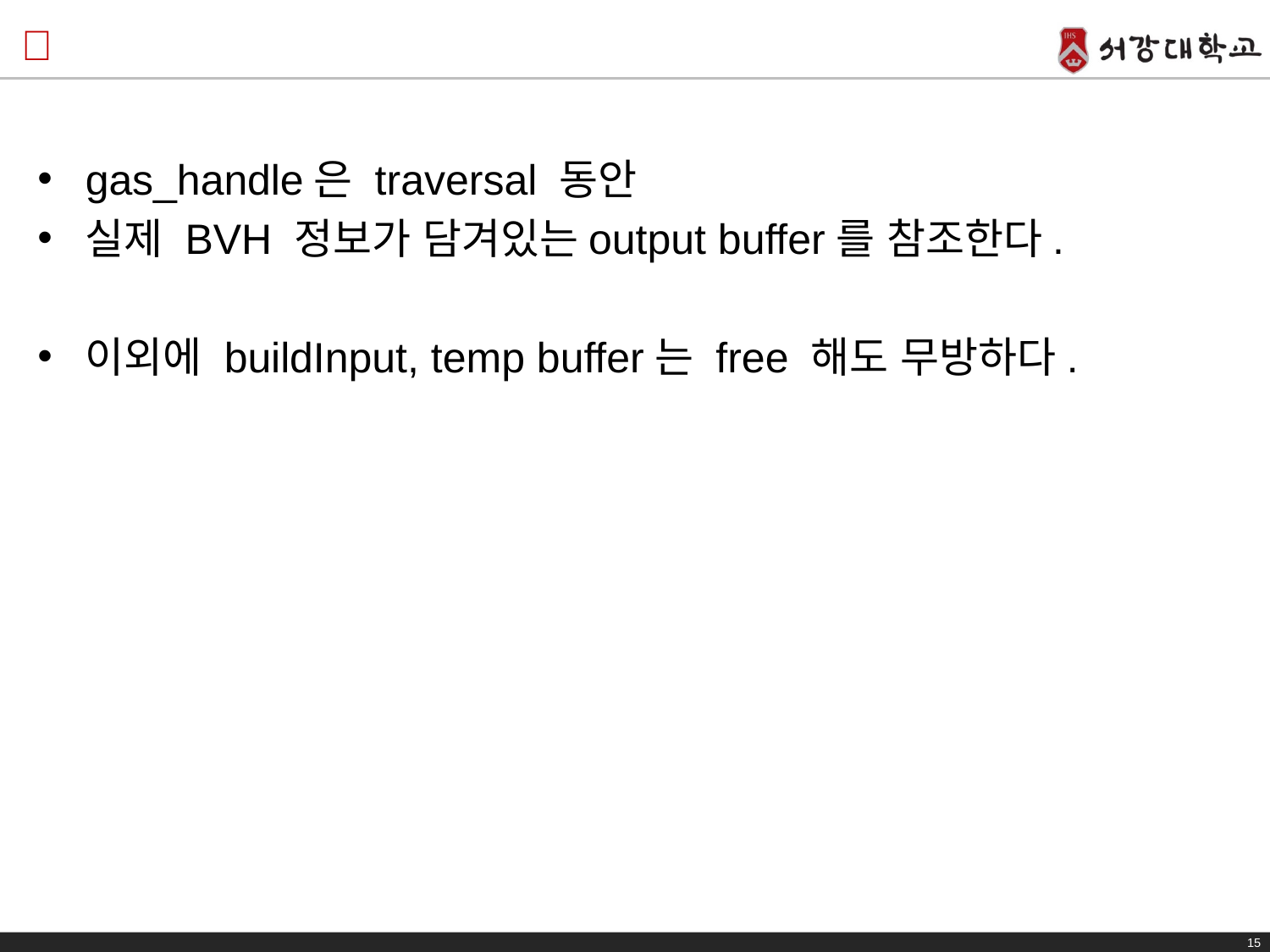

#
gas_handle은 traversal 동안
실제 BVH 정보가 담겨있는output buffer를 참조한다.

이외에 buildInput, temp buffer는 free 해도 무방하다.

15